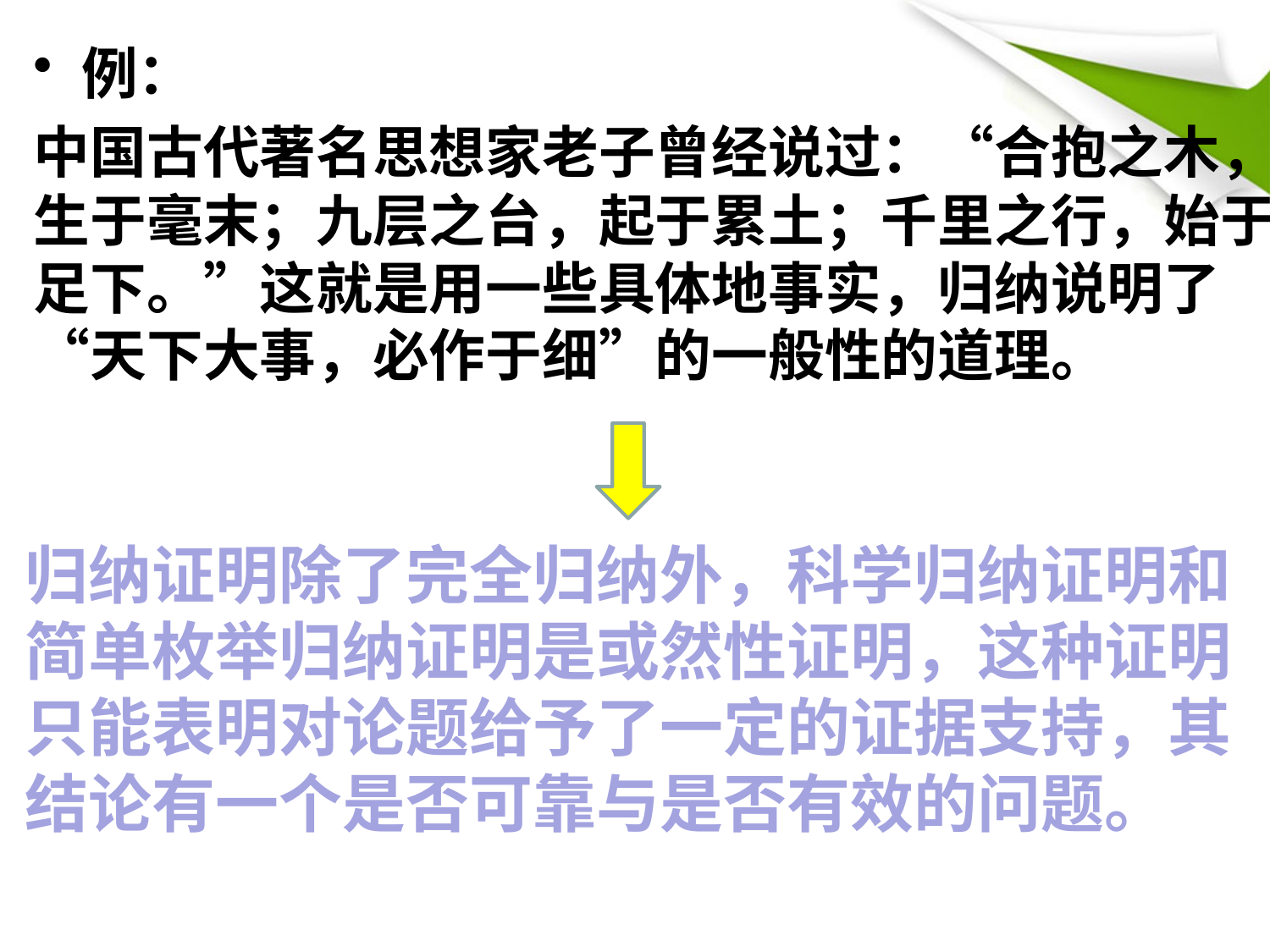

例：
中国古代著名思想家老子曾经说过：“合抱之木，生于毫末；九层之台，起于累土；千里之行，始于足下。”这就是用一些具体地事实，归纳说明了“天下大事，必作于细”的一般性的道理。

归纳证明除了完全归纳外，科学归纳证明和
简单枚举归纳证明是或然性证明，这种证明
只能表明对论题给予了一定的证据支持，其
结论有一个是否可靠与是否有效的问题。